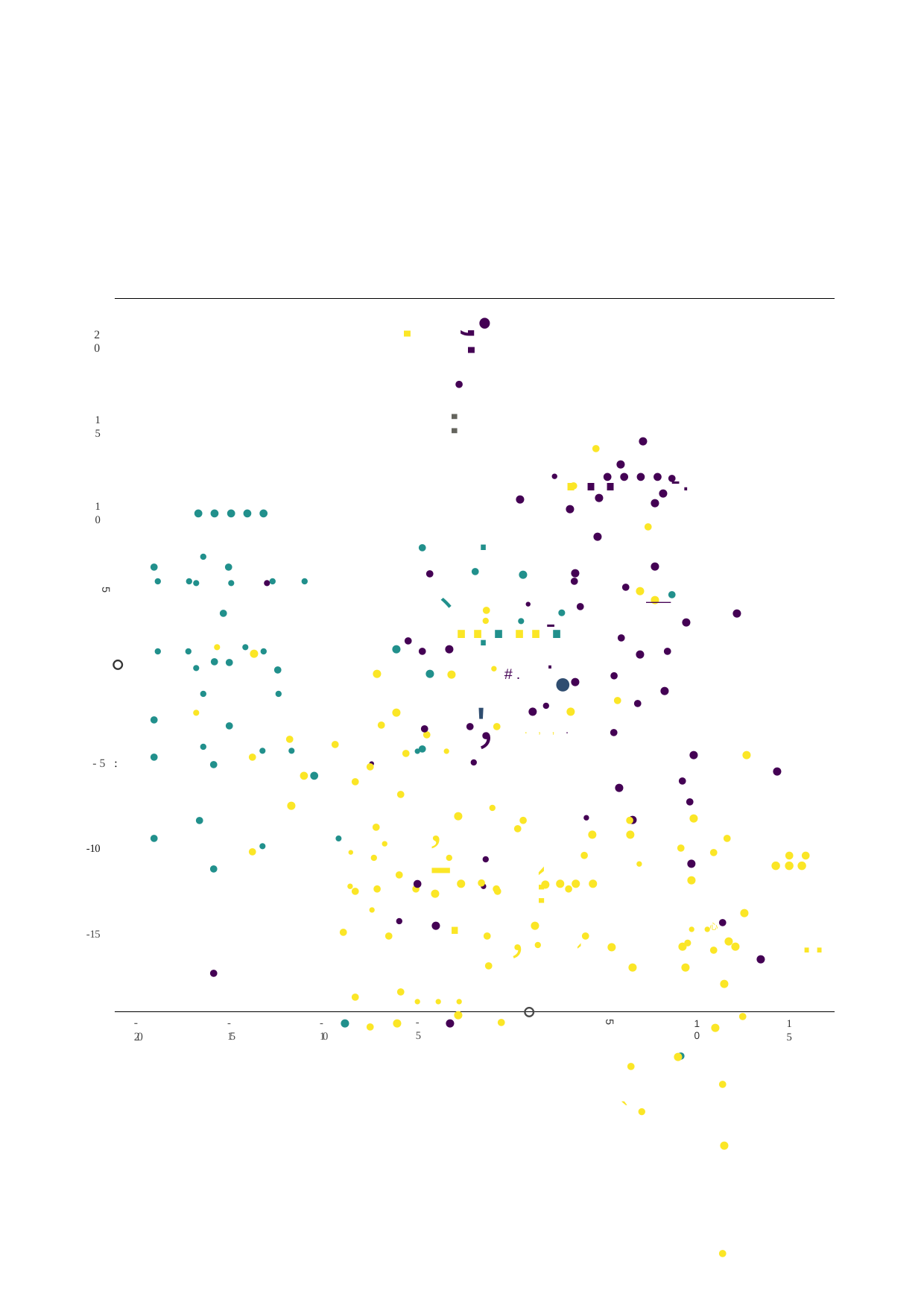

． ．
,..
20
．．．．
．．．．．．． ．
..
15
...
．
．
．
．
．．
••••
． ．
-.
．.．.．'
．•．••．•．•
•••••
10
．．．．
••．••．•．•．．
、．．．．#.
．．
．
......	．． ，
． ．．.,,.
••••．•
．
．
＿
••．．••．•．
5
．．．
• • ．• •．• ．•
-.
．．．
．．． ．
．． ．．
．．．．．
． ．
。
．
．．
．••••．•••	．•••
．．
．．	．.-.．...．．
．．．
．．..．． ..．
．
．．••
.．,	．．．．．．．．．．
-5 :
••
．.．
．... ．．．
．．
．．．．．
．．
．．．．．．
-10
．
．
｀
． 心
．．
．．
．．．．．．
..
．
，
．．．．` •
-15
．｀
。

-20
-5
-15
-10
15
10
5